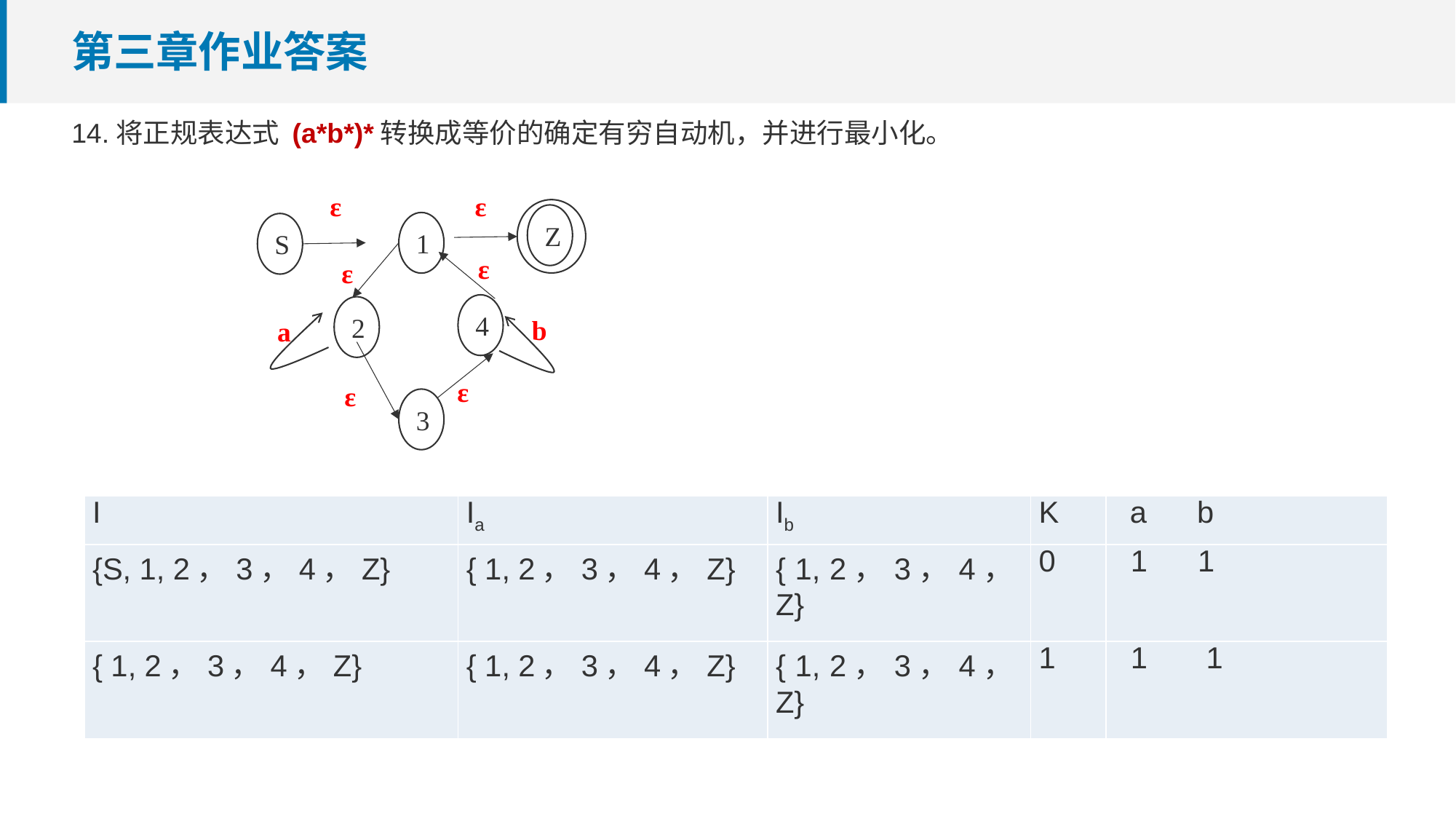

第三章作业答案
14.将正规表达式 (a*b*)*转换成等价的确定有穷自动机，并进行最小化。

ε
ε

Z
1
S
ε
ε
4
2
b
a

ε
ε
3
| I | Ia | Ib | K | a b |
| --- | --- | --- | --- | --- |
| {S, 1, 2，3，4，Z} | { 1, 2，3，4，Z} | { 1, 2，3，4，Z} | 0 | 1 1 |
| { 1, 2，3，4，Z} | { 1, 2，3，4，Z} | { 1, 2，3，4，Z} | 1 | 1 1 |